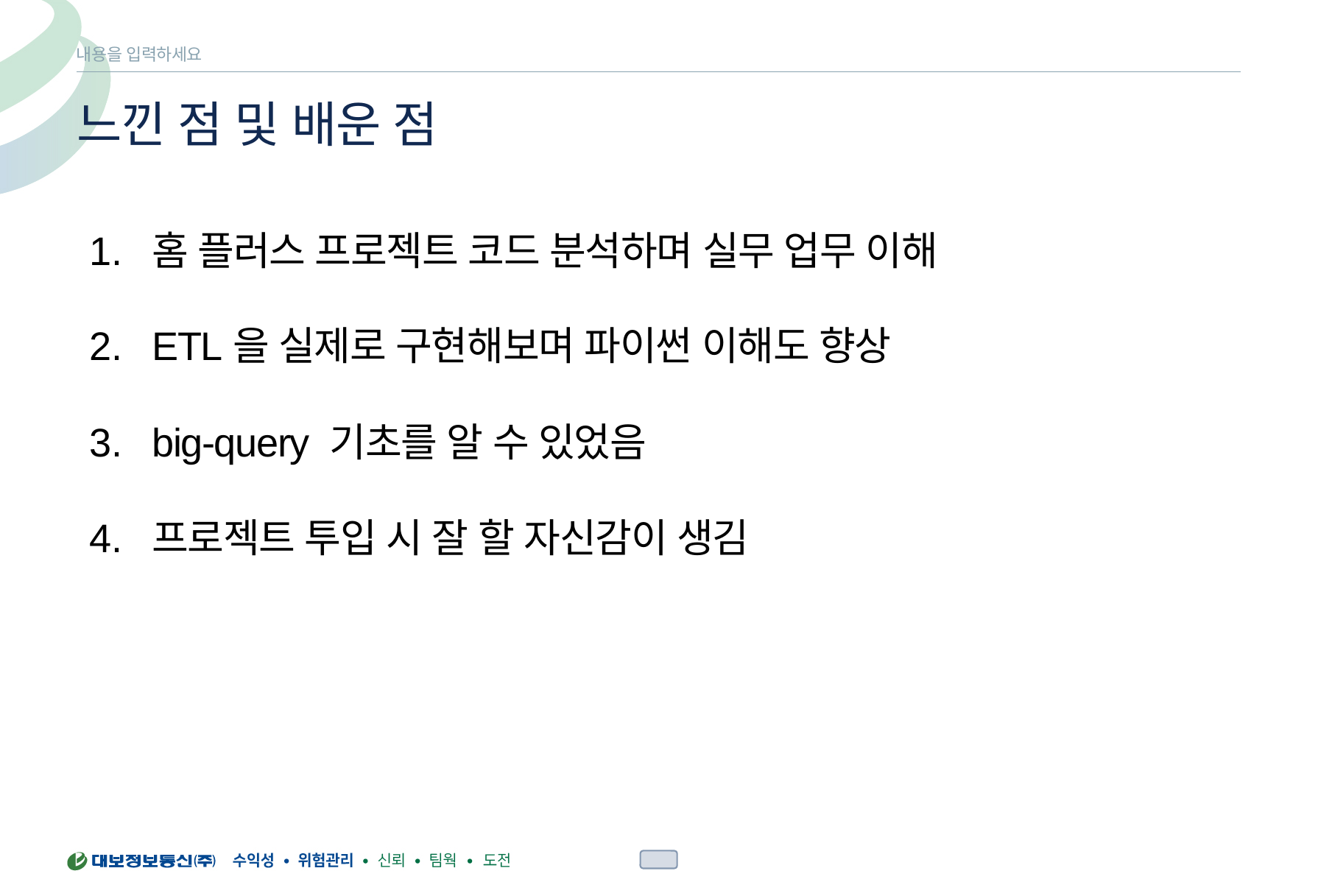

# 느낀 점 및 배운 점
홈 플러스 프로젝트 코드 분석하며 실무 업무 이해

ETL을 실제로 구현해보며 파이썬 이해도 향상

big-query 기초를 알 수 있었음

프로젝트 투입 시 잘 할 자신감이 생김